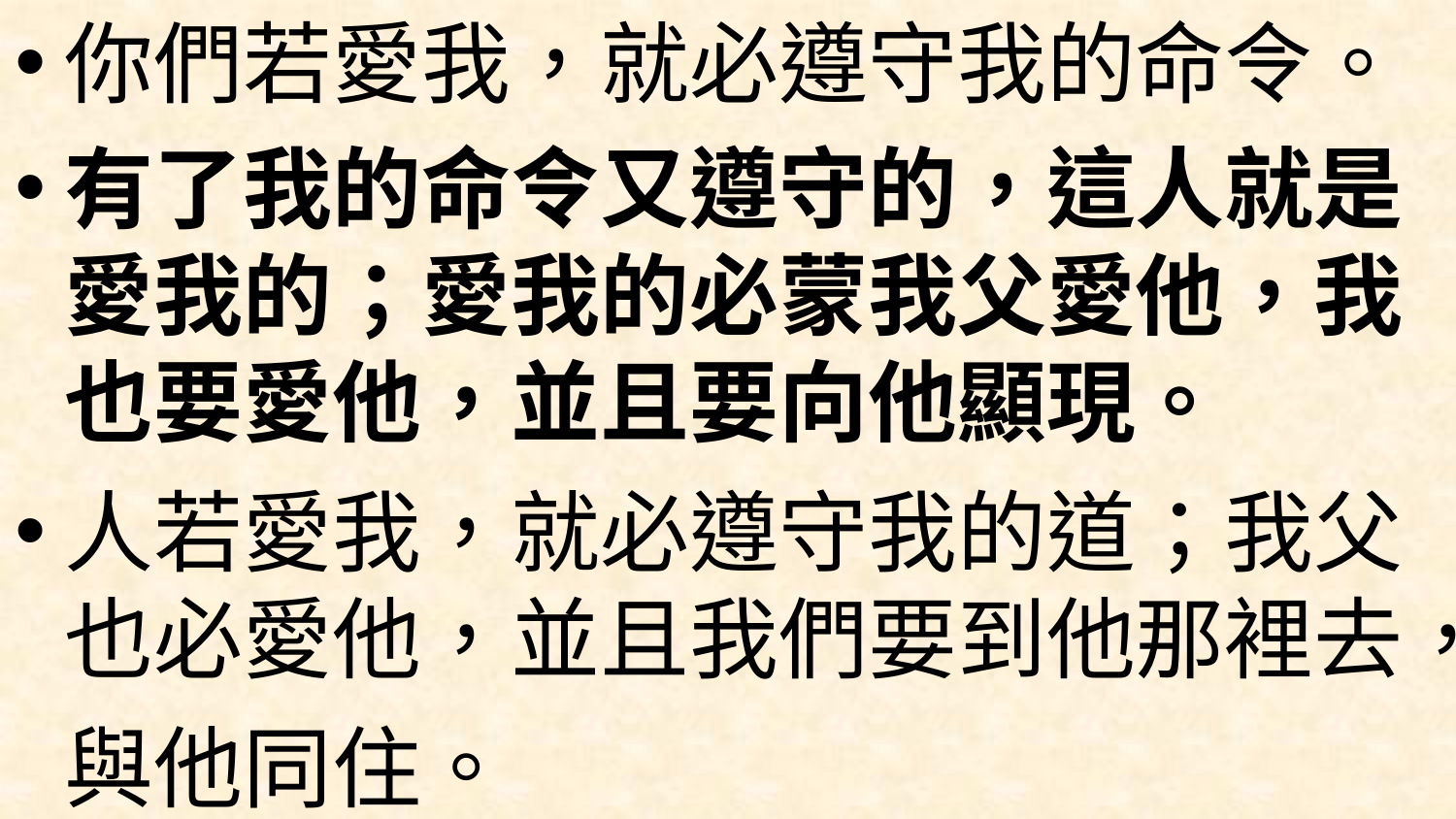

你們若愛我，就必遵守我的命令。
有了我的命令又遵守的，這人就是愛我的；愛我的必蒙我父愛他，我也要愛他，並且要向他顯現。
人若愛我，就必遵守我的道；我父也必愛他，並且我們要到他那裡去，與他同住。